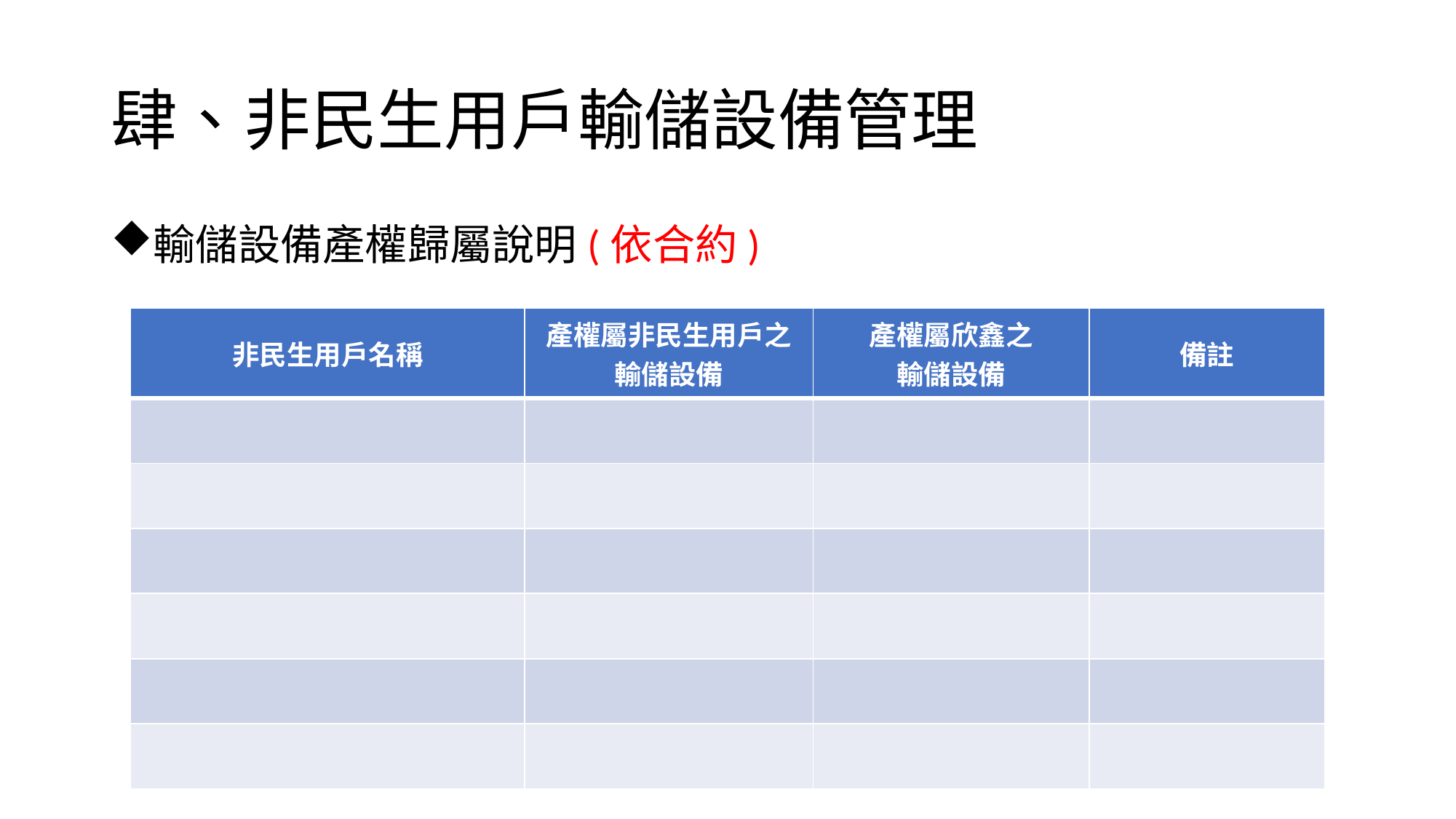

# 肆、非民生用戶輸儲設備管理
輸儲設備產權歸屬說明(依合約)
| 非民生用戶名稱 | 產權屬非民生用戶之輸儲設備 | 產權屬欣鑫之 輸儲設備 | 備註 |
| --- | --- | --- | --- |
|  |  |  |  |
|  |  |  |  |
|  |  |  |  |
|  |  |  |  |
|  |  |  |  |
|  |  |  |  |